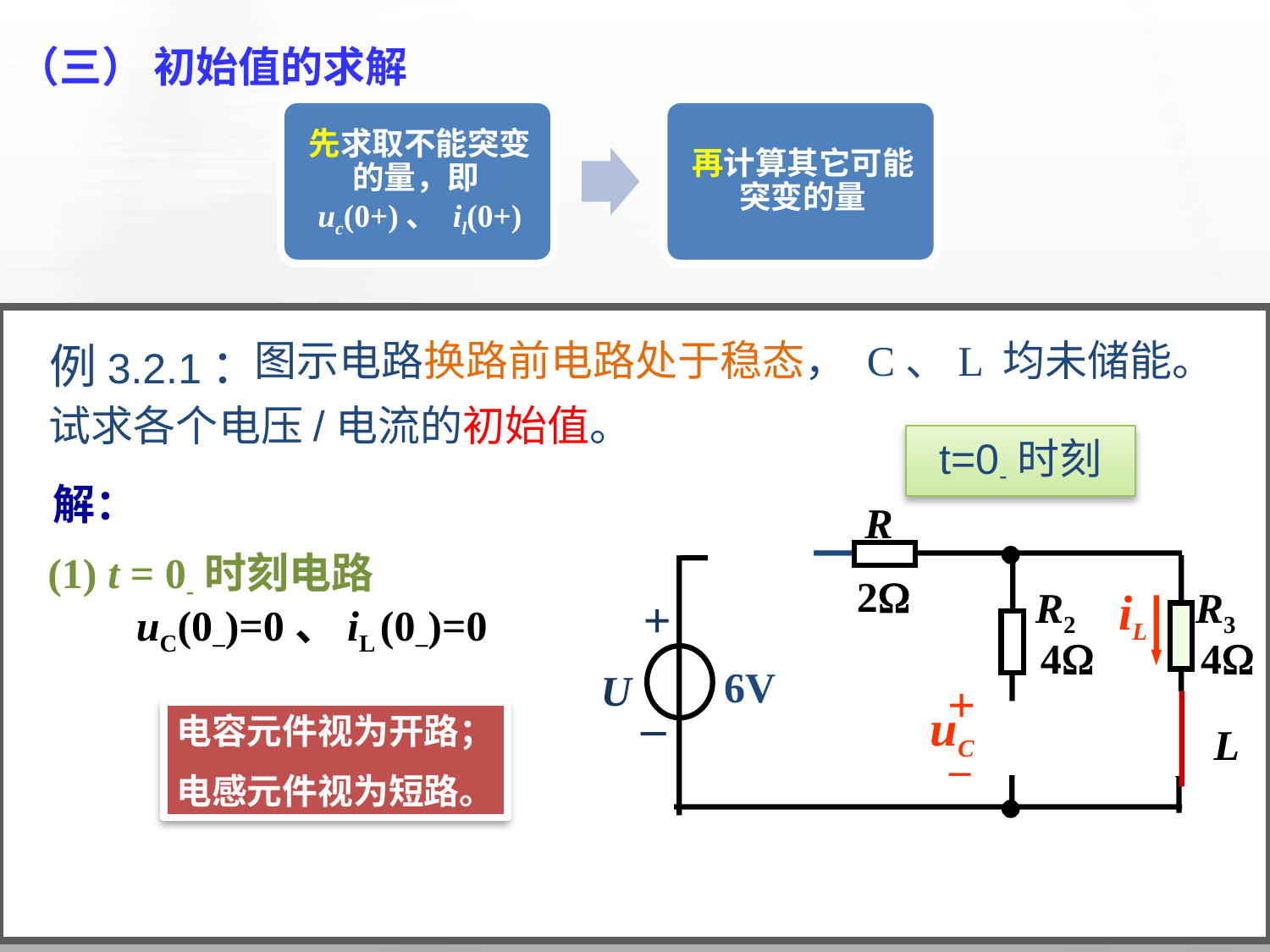

先求取不能突变的量，即uc(0+)、 il(0+)

再计算其它可能突变的量
（三） 初始值的求解

图示电路换路前电路处于稳态， C、L 均未储能。
例3.2.1：
试求各个电压/电流的初始值。
t=0-时刻
解：
(1) t = 0-时刻电路

R

2Ω
t =0
R2
iL
R3
+

4Ω
4Ω

6V
U
+

_
uC

_

C
L

uC(0–)=0、iL (0–)=0

电容元件视为开路；
电感元件视为短路。